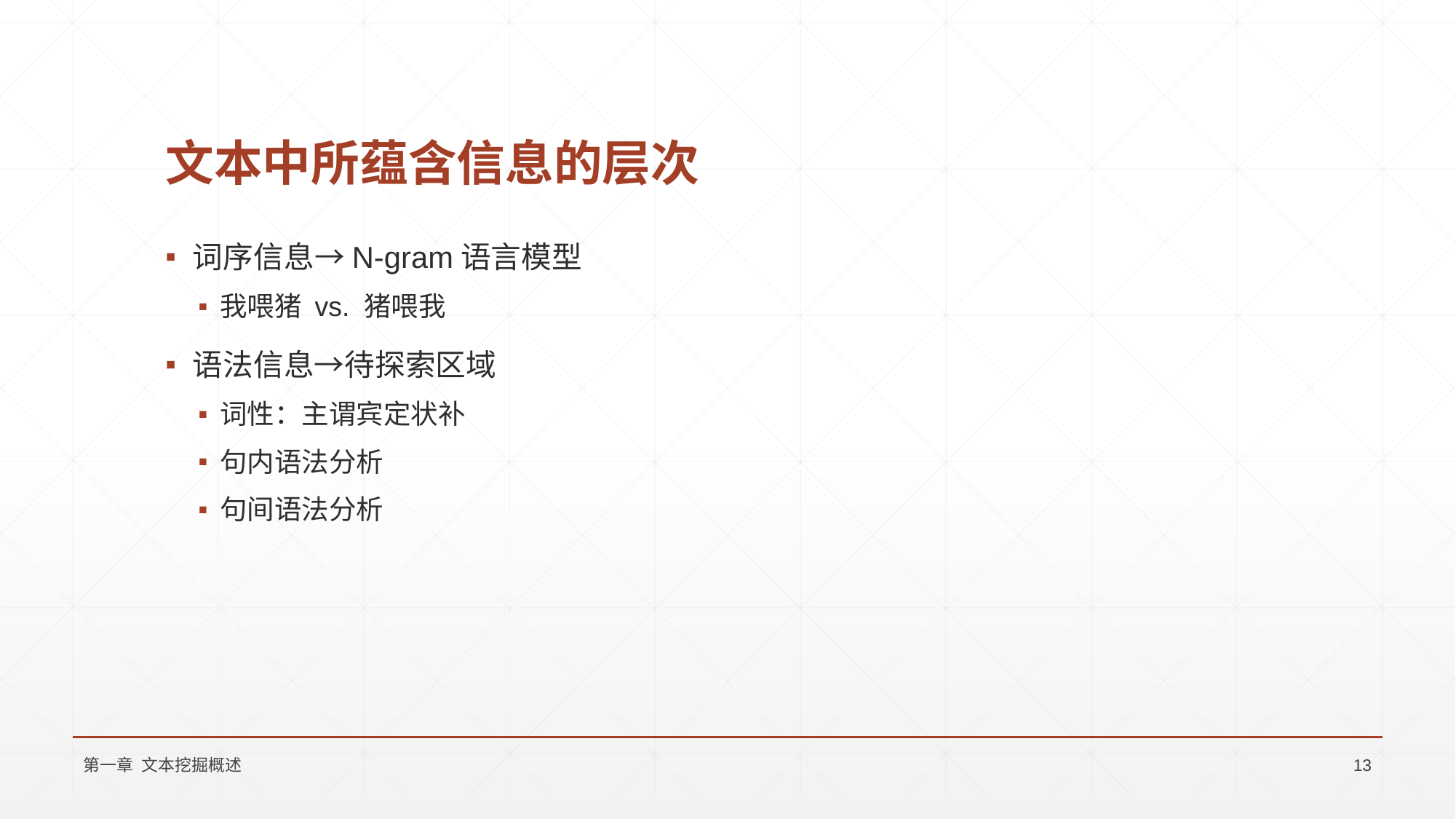

# 文本中所蕴含信息的层次
词序信息→N-gram语言模型
我喂猪 vs. 猪喂我
语法信息→待探索区域
词性：主谓宾定状补
句内语法分析
句间语法分析
第一章  文本挖掘概述
13